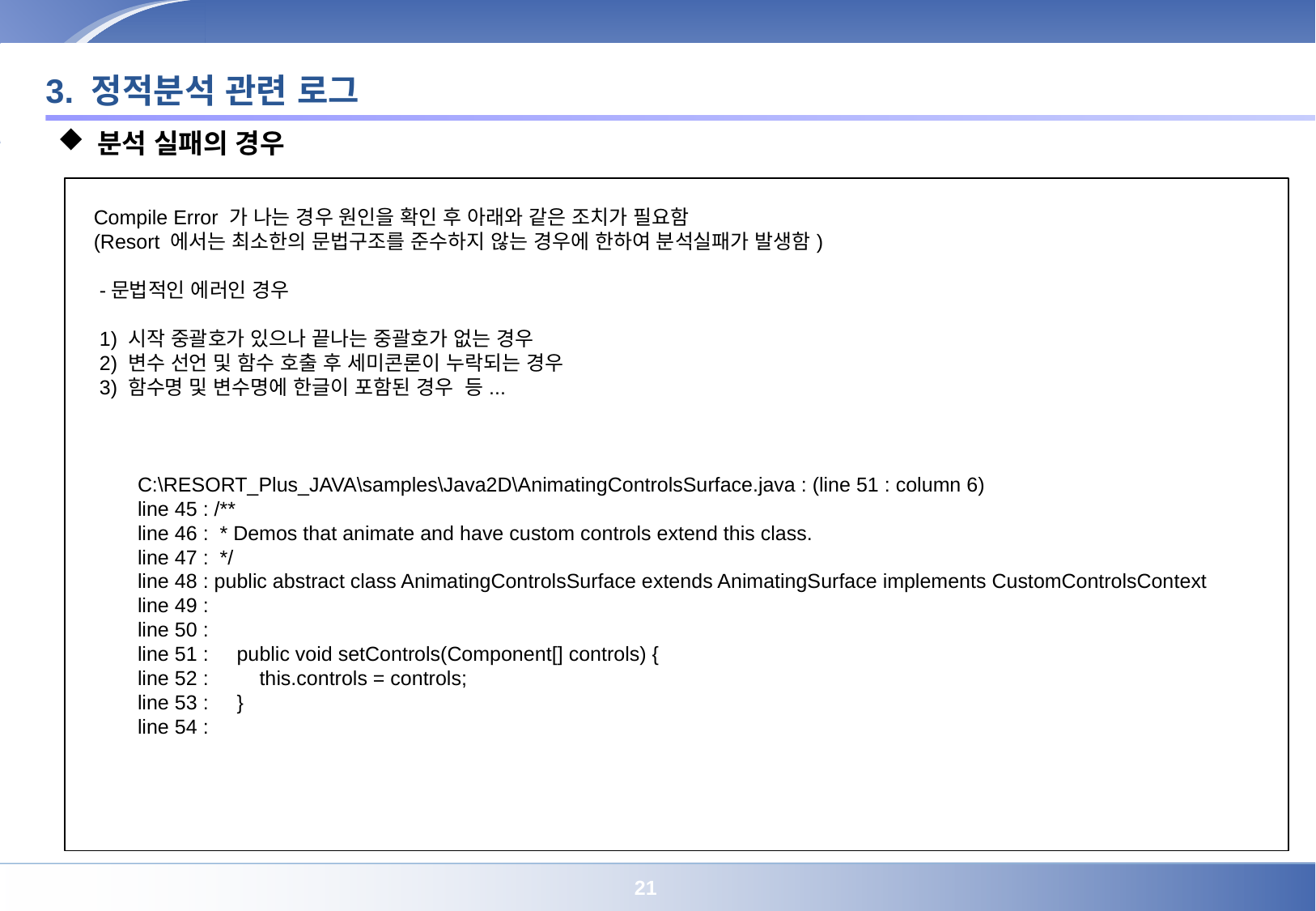

# 3. 정적분석 관련 로그
 분석 실패의 경우

   Compile Error 가 나는 경우 원인을 확인 후 아래와 같은 조치가 필요함
   (Resort 에서는 최소한의 문법구조를 준수하지 않는 경우에 한하여 분석실패가 발생함)

    -문법적인 에러인 경우

    1) 시작 중괄호가 있으나 끝나는 중괄호가 없는 경우
    2) 변수 선언 및 함수 호출 후 세미콘론이 누락되는 경우
    3) 함수명 및 변수명에 한글이 포함된 경우  등...

C:\RESORT_Plus_JAVA\samples\Java2D\AnimatingControlsSurface.java : (line 51 : column 6)
line 45 : /**
line 46 :  * Demos that animate and have custom controls extend this class.
line 47 :  */
line 48 : public abstract class AnimatingControlsSurface extends AnimatingSurface implements CustomControlsContext
line 49 :
line 50 :
line 51 :     public void setControls(Component[] controls) {
line 52 :         this.controls = controls;
line 53 :     }
line 54 :

 설치 파일 정보
Ο제품 구성 및 설치 환경
21